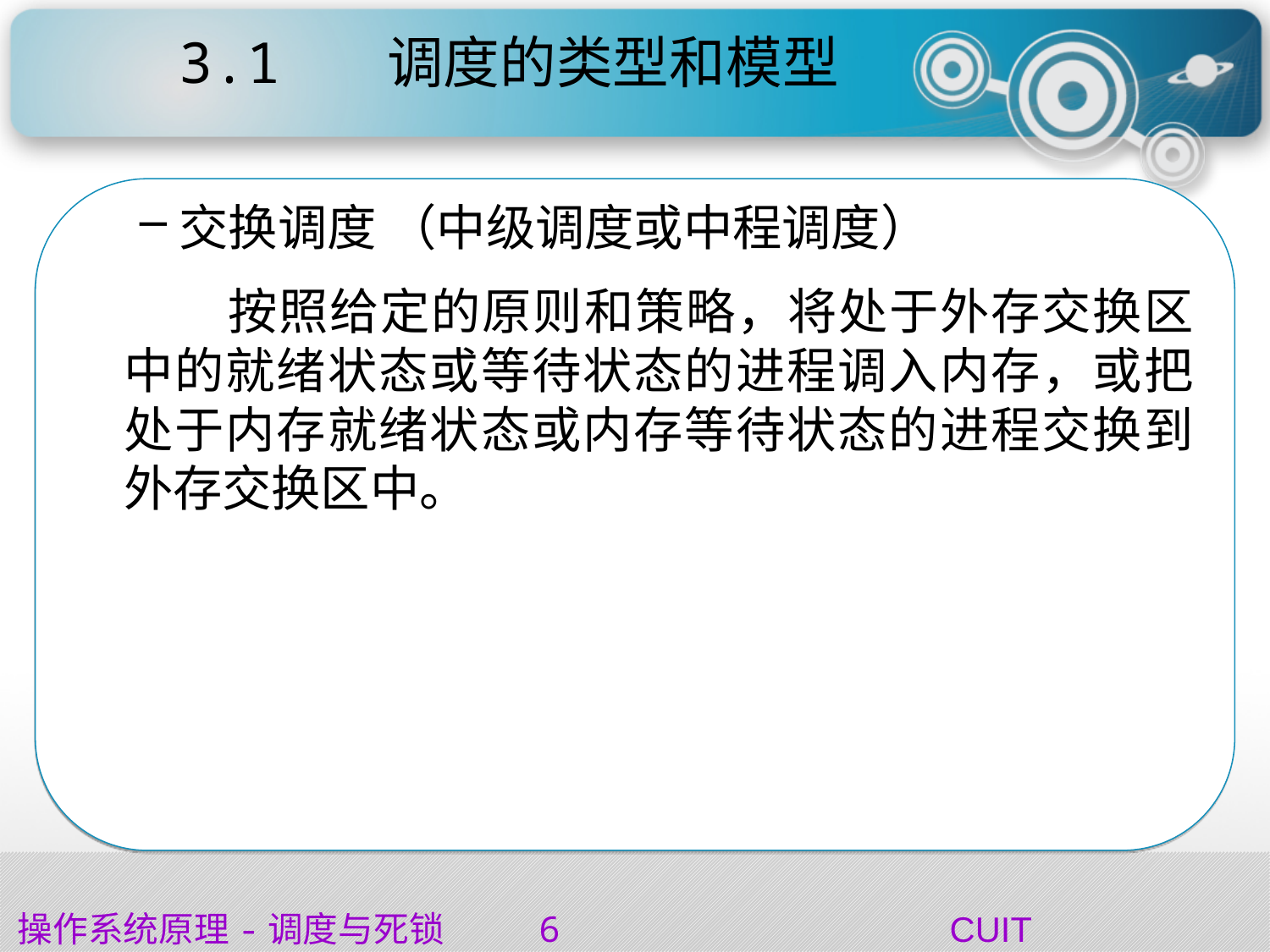

# 3.1	  调度的类型和模型
交换调度 （中级调度或中程调度）
           按照给定的原则和策略，将处于外存交换区中的就绪状态或等待状态的进程调入内存，或把处于内存就绪状态或内存等待状态的进程交换到外存交换区中。